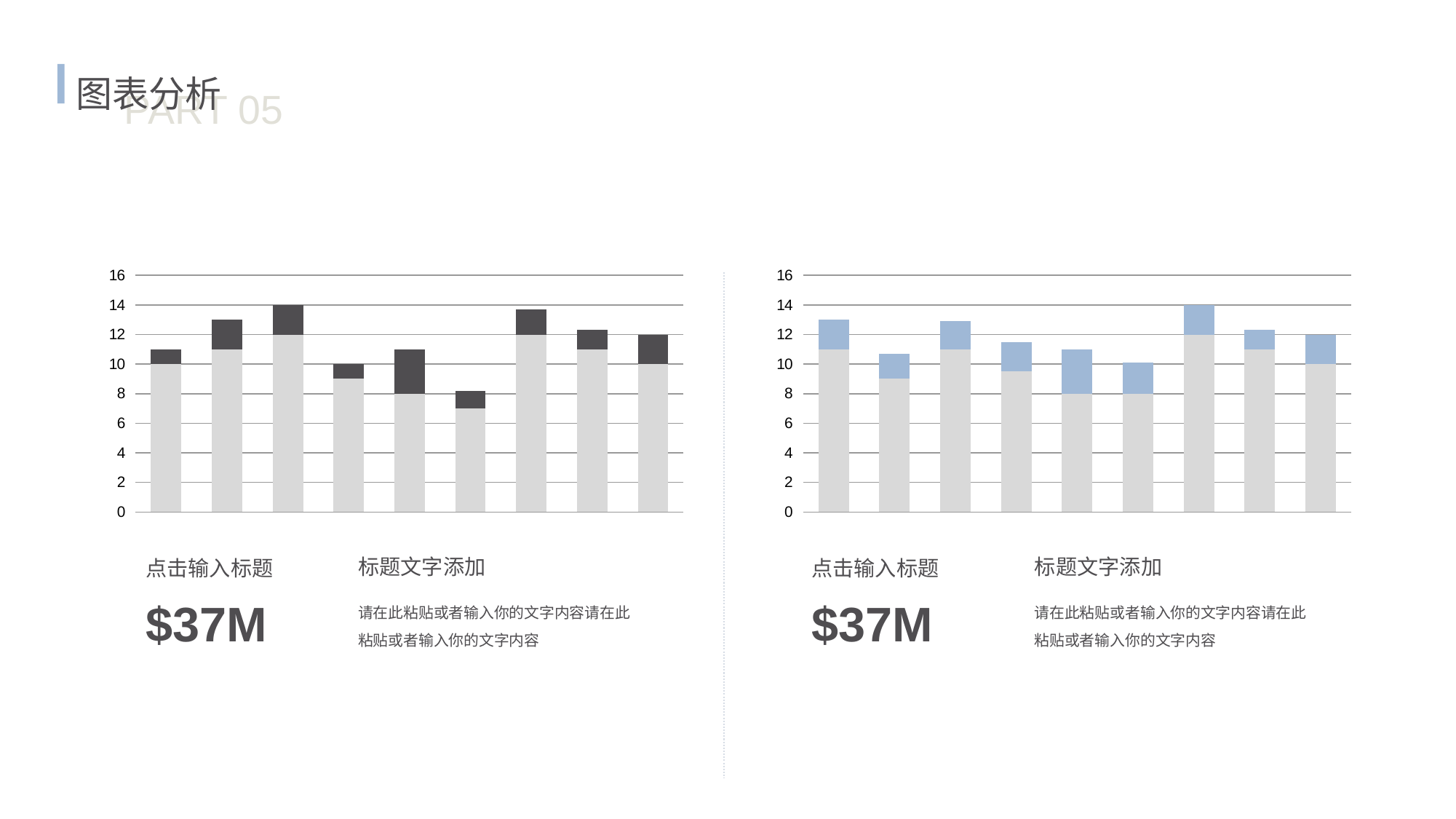

图表分析

PART 05

### Chart

| Category | Series 1 | Series 2 |
|---|---|---|
| Category 1 | 11.0 | 2.0 |
| Category 2 | 9.0 | 1.7 |
| Category 3 | 11.0 | 1.9 |
| Category 4 | 9.5 | 2.0 |

### Chart

| Category | Series 1 | Series 2 |
|---|---|---|
| Category 1 | 10.0 | 1.0 |
| Category 2 | 11.0 | 2.0 |
| Category 3 | 12.0 | 2.0 |
| Category 4 | 9.0 | 1.0 |
标题文字添加
标题文字添加
点击输入标题
点击输入标题
$37M
$37M
请在此粘贴或者输入你的文字内容请在此粘贴或者输入你的文字内容
请在此粘贴或者输入你的文字内容请在此粘贴或者输入你的文字内容